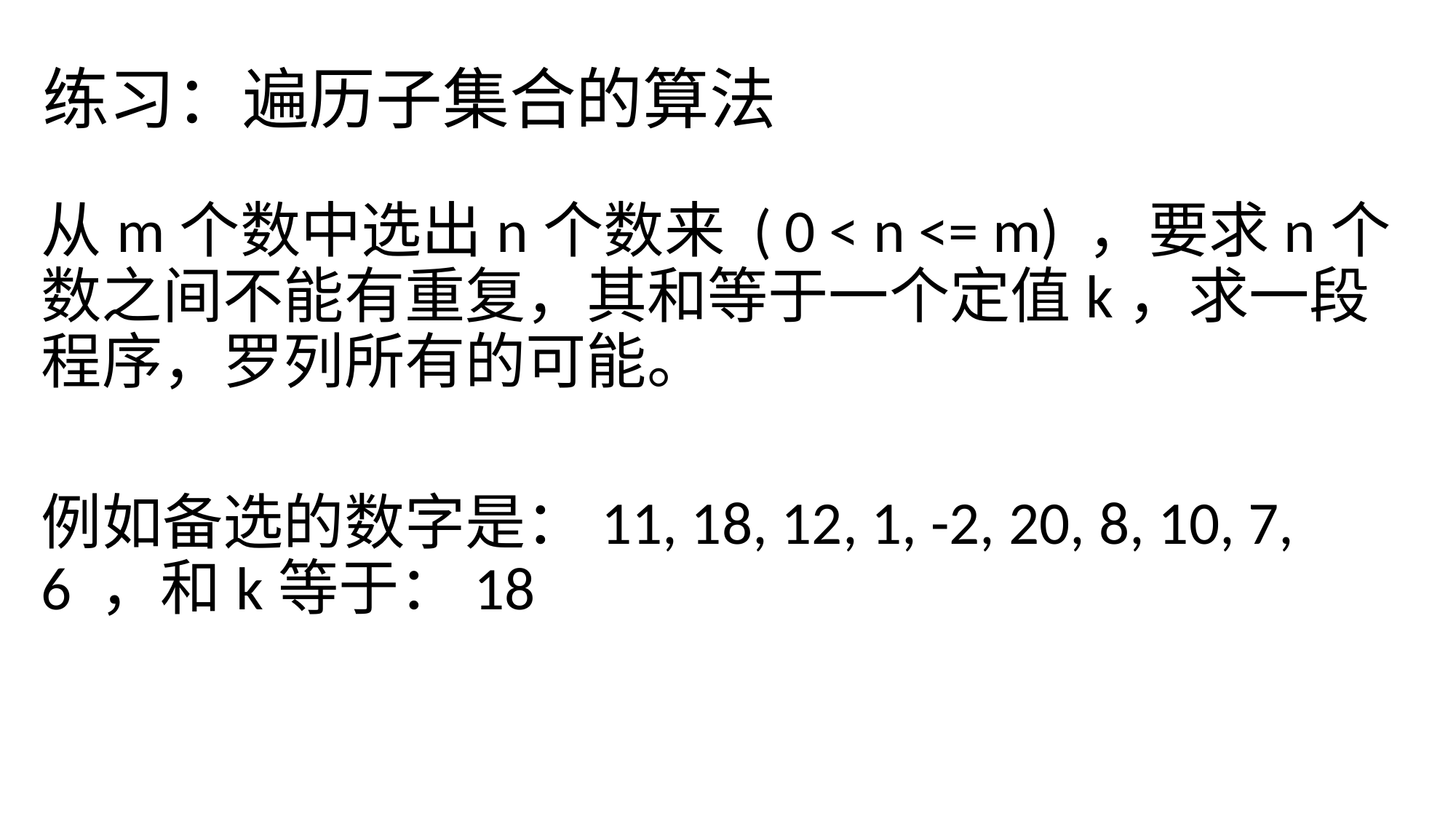

# 练习：遍历子集合的算法
从m个数中选出n个数来 ( 0 < n <= m) ，要求n个数之间不能有重复，其和等于一个定值k，求一段程序，罗列所有的可能。

例如备选的数字是：11, 18, 12, 1, -2, 20, 8, 10, 7, 6 ，和k等于：18